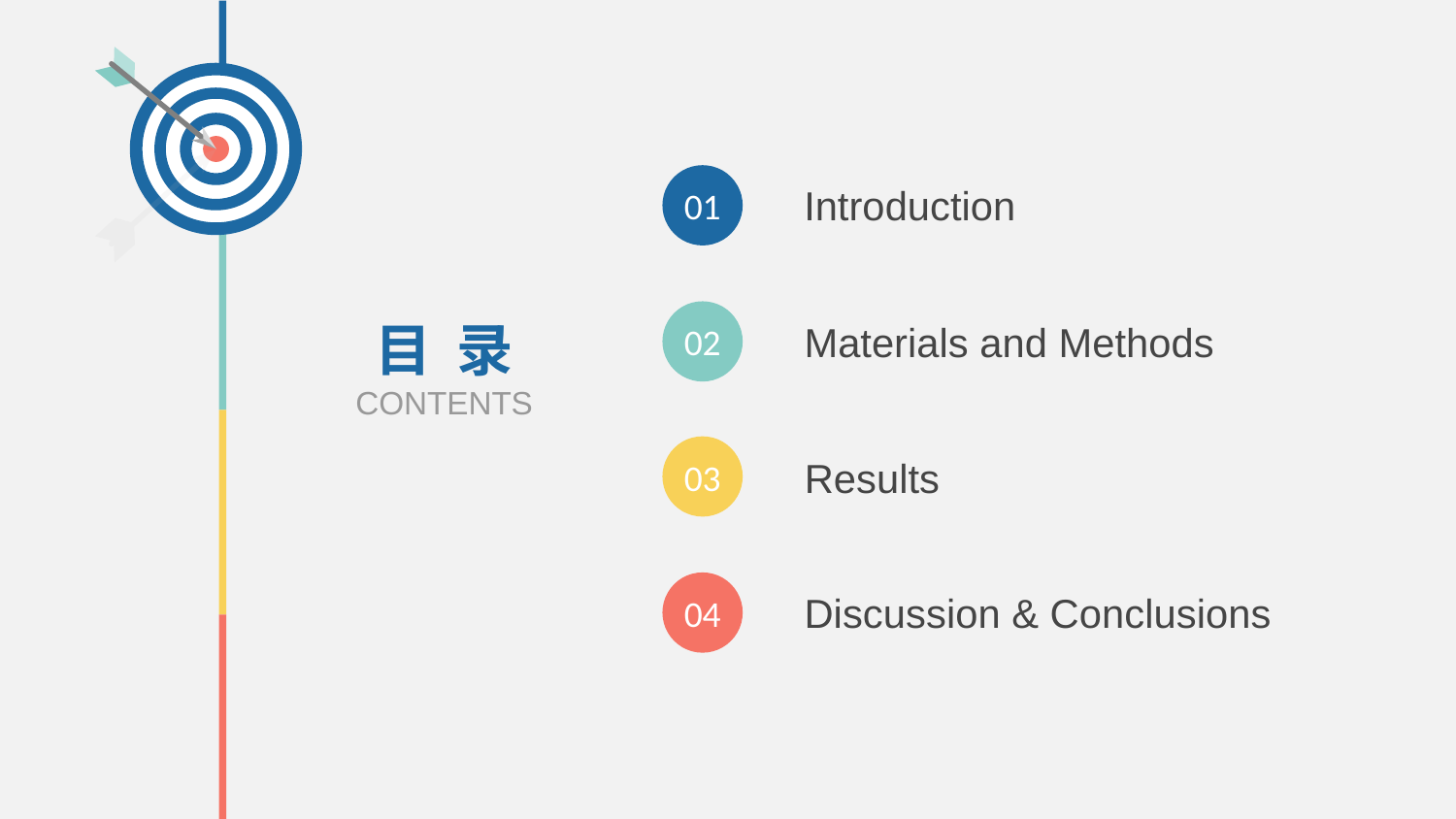

01
Introduction
02
目  录
CONTENTS
Materials and Methods

03
Results
04
Discussion & Conclusions